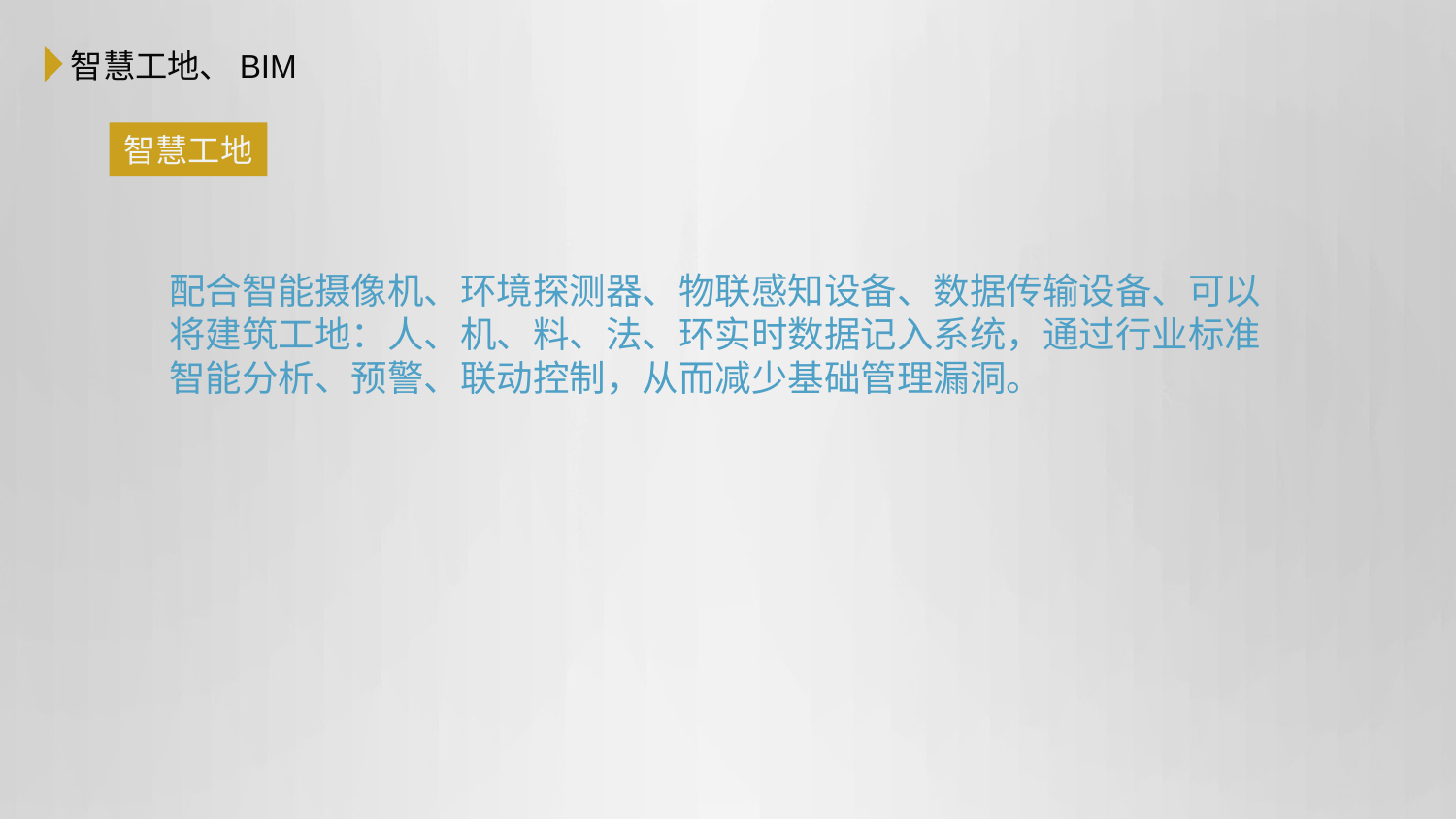

智慧工地、BIM

智慧工地
配合智能摄像机、环境探测器、物联感知设备、数据传输设备、可以将建筑工地：人、机、料、法、环实时数据记入系统，通过行业标准智能分析、预警、联动控制，从而减少基础管理漏洞。